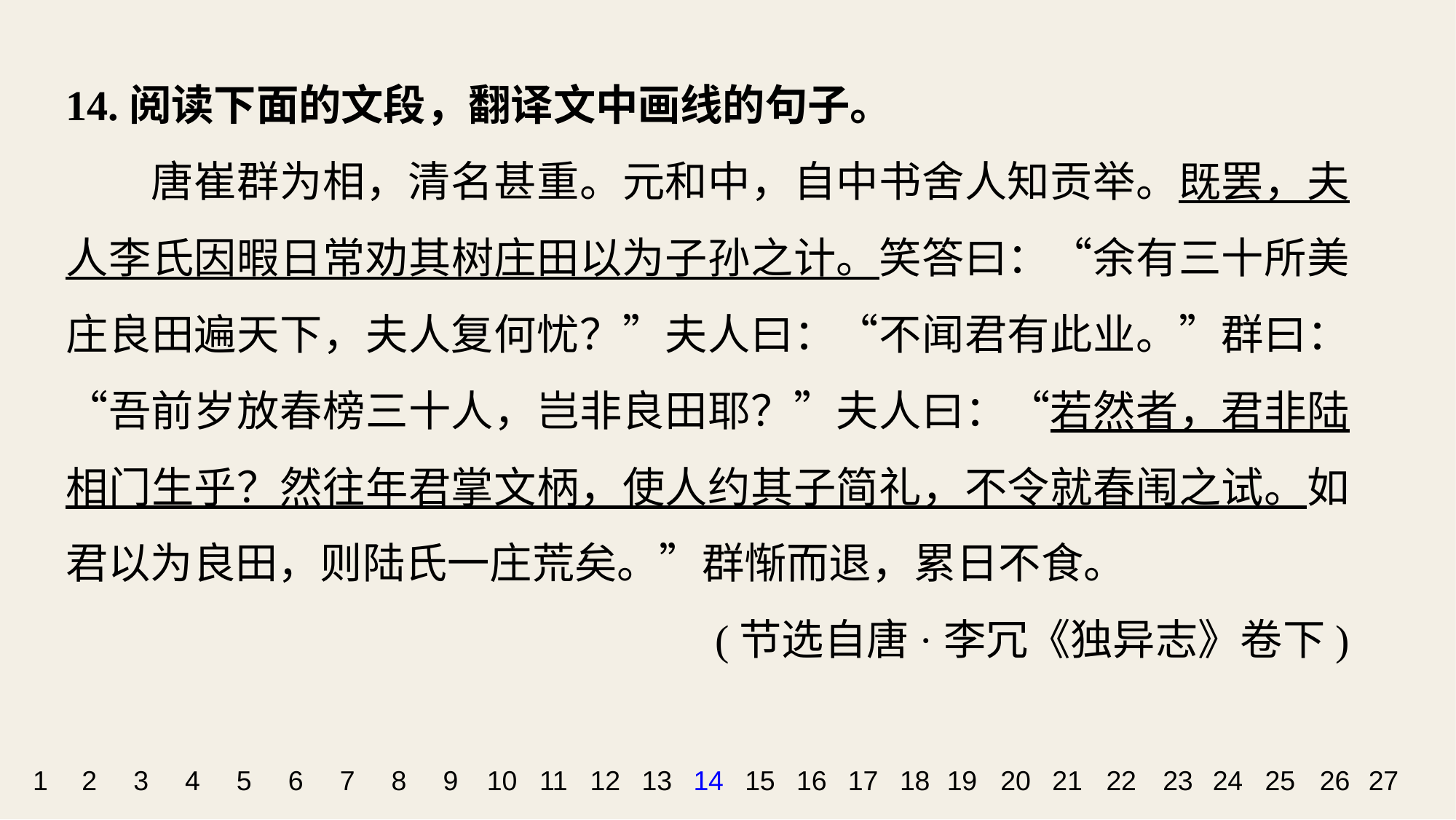

14.阅读下面的文段，翻译文中画线的句子。
唐崔群为相，清名甚重。元和中，自中书舍人知贡举。既罢，夫人李氏因暇日常劝其树庄田以为子孙之计。笑答曰：“余有三十所美庄良田遍天下，夫人复何忧？”夫人曰：“不闻君有此业。”群曰：“吾前岁放春榜三十人，岂非良田耶？”夫人曰：“若然者，君非陆相门生乎？然往年君掌文柄，使人约其子简礼，不令就春闱之试。如君以为良田，则陆氏一庄荒矣。”群惭而退，累日不食。
(节选自唐·李冗《独异志》卷下)
1
2
3
4
5
6
7
8
9
10
11
12
13
14
15
16
17
18
19
20
21
22
23
24
25
26
27